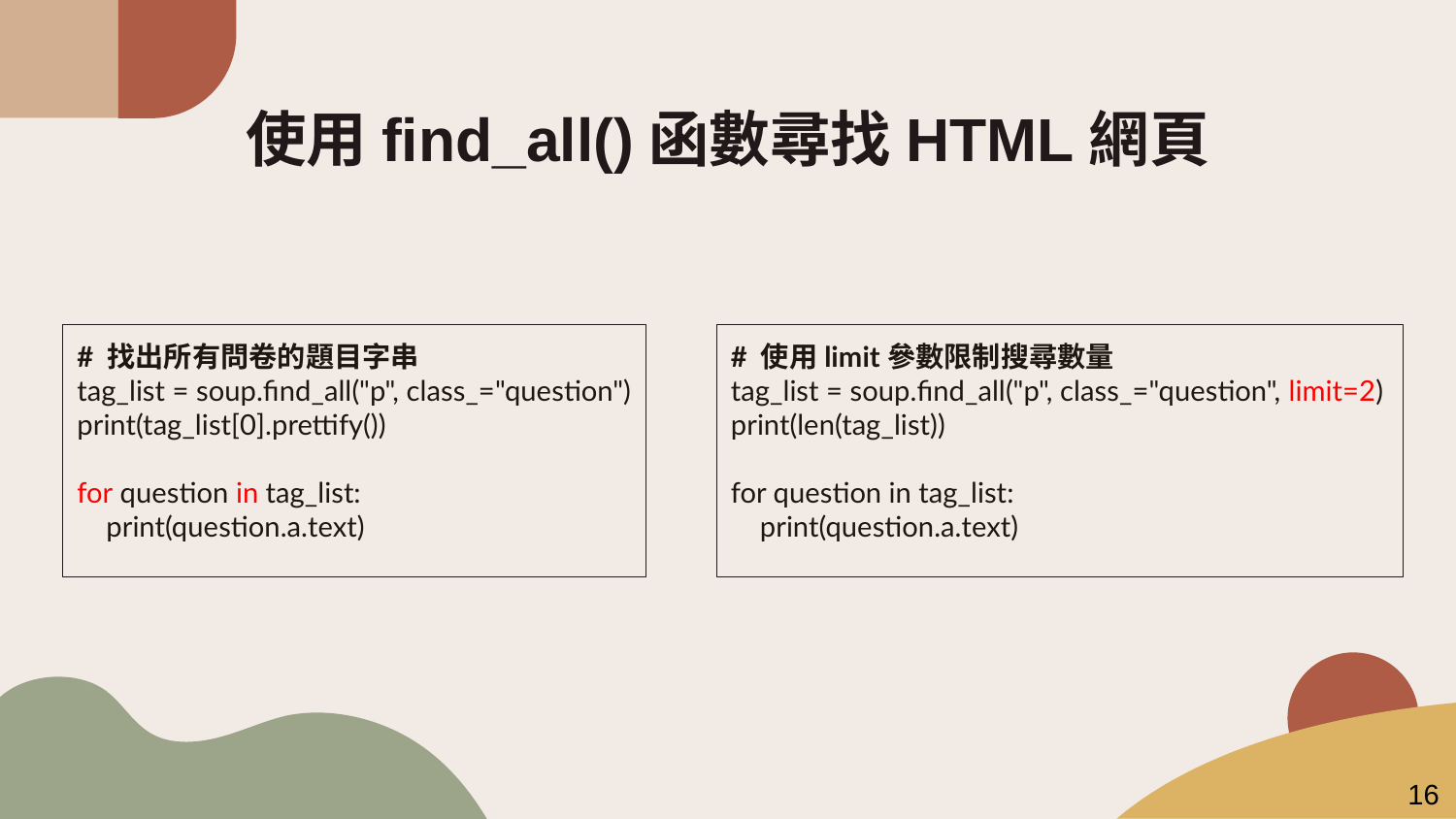

# 使用find_all()函數尋找HTML網頁
# 找出所有問卷的題目字串
tag_list = soup.find_all("p", class_="question")
print(tag_list[0].prettify())

for question in tag_list:
    print(question.a.text)
# 使用limit參數限制搜尋數量
tag_list = soup.find_all("p", class_="question", limit=2)
print(len(tag_list))

for question in tag_list:
    print(question.a.text)
16